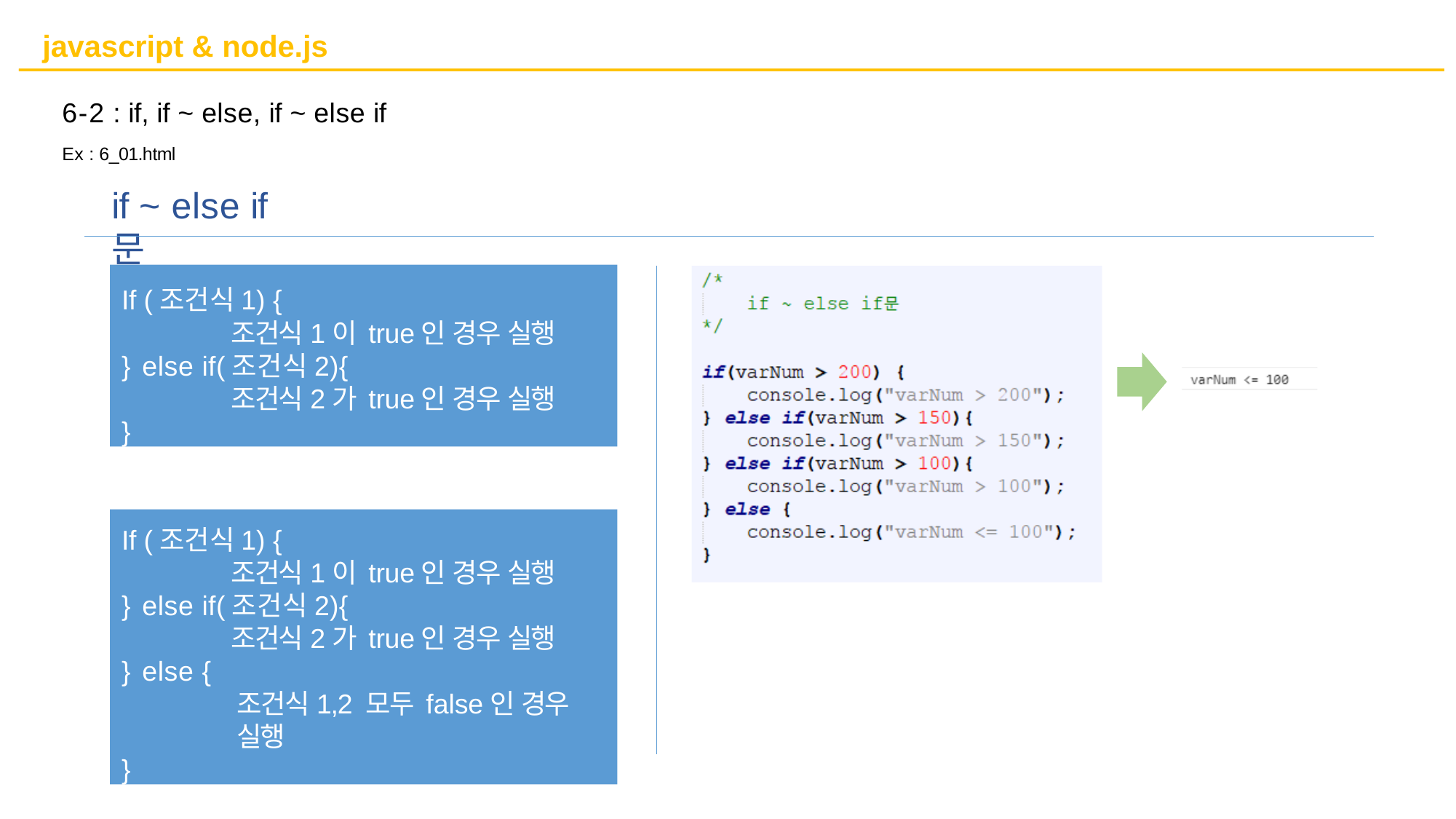

# javascript & node.js

6-2 : if, if ~ else, if ~ else if
Ex : 6_01.html
if ~ else if문

If (조건식1) {
조건식1이 true인 경우 실행
} else if(조건식2){
조건식2가 true인 경우 실행
}

If (조건식1) {
조건식1이 true인 경우 실행
} else if(조건식2){
조건식2가 true인 경우 실행
} else {
조건식1,2 모두 false인 경우 실행
}